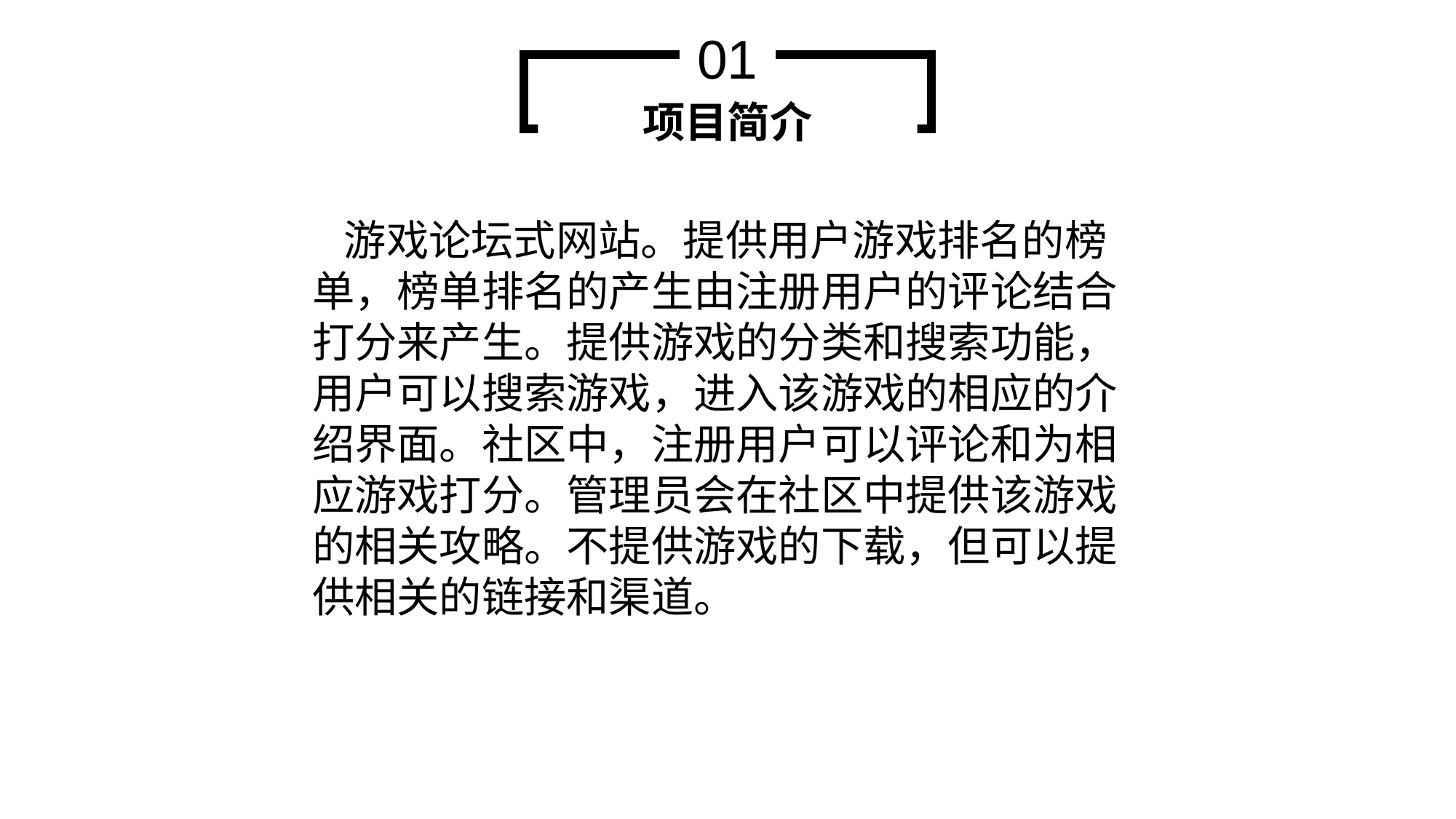

01

项目简介
游戏论坛式网站。提供用户游戏排名的榜单，榜单排名的产生由注册用户的评论结合打分来产生。提供游戏的分类和搜索功能，用户可以搜索游戏，进入该游戏的相应的介绍界面。社区中，注册用户可以评论和为相应游戏打分。管理员会在社区中提供该游戏的相关攻略。不提供游戏的下载，但可以提供相关的链接和渠道。